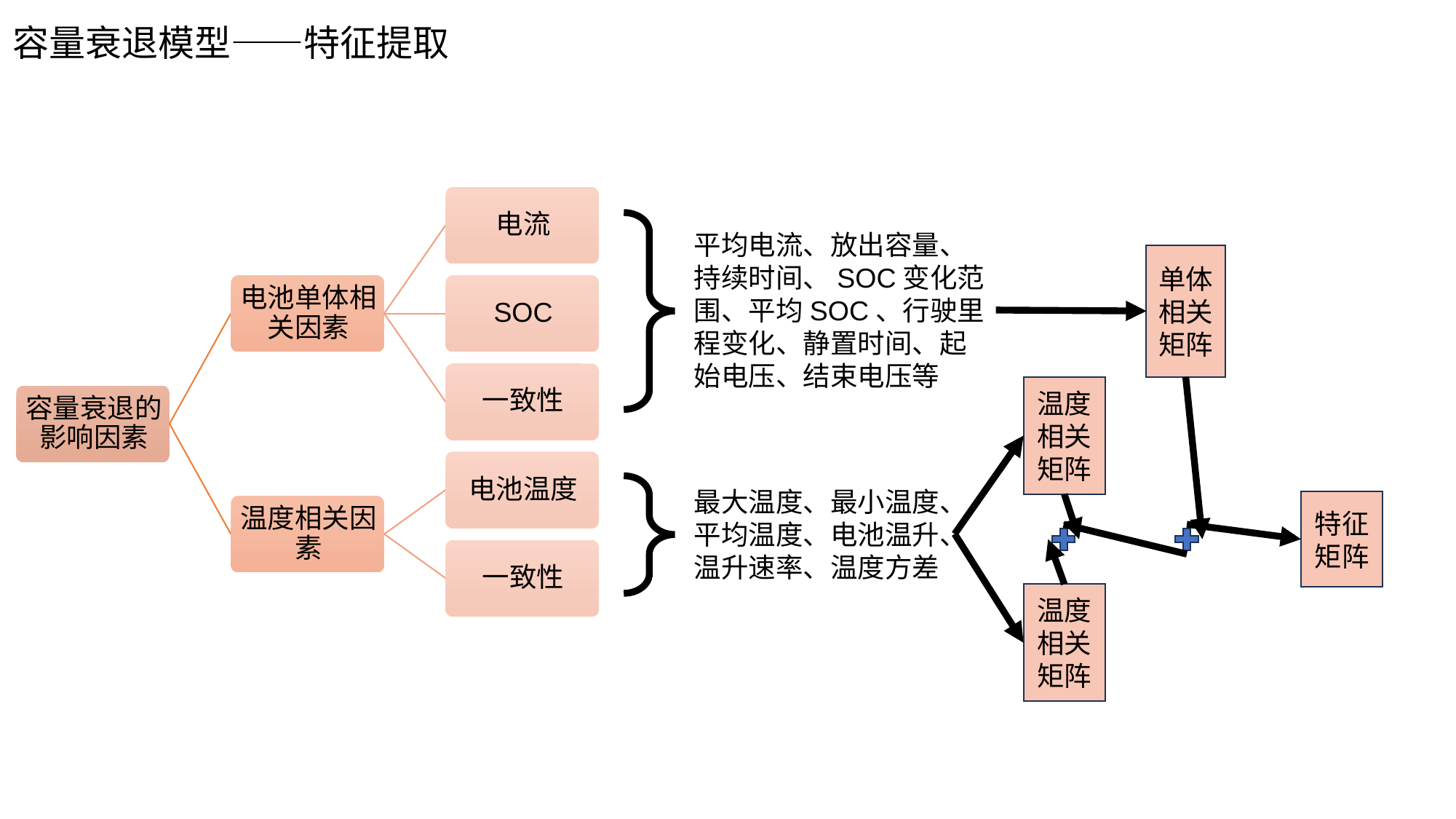

容量衰退模型——特征提取
容量衰退的影响因素

电池单体相关因素

电流

SOC

一致性

温度相关因素

电池温度

一致性

平均电流、放出容量、持续时间、SOC变化范围、平均SOC、行驶里程变化、静置时间、起始电压、结束电压等
单体相关矩阵
温度相关矩阵

最大温度、最小温度、平均温度、电池温升、温升速率、温度方差
特征矩阵

温度相关矩阵